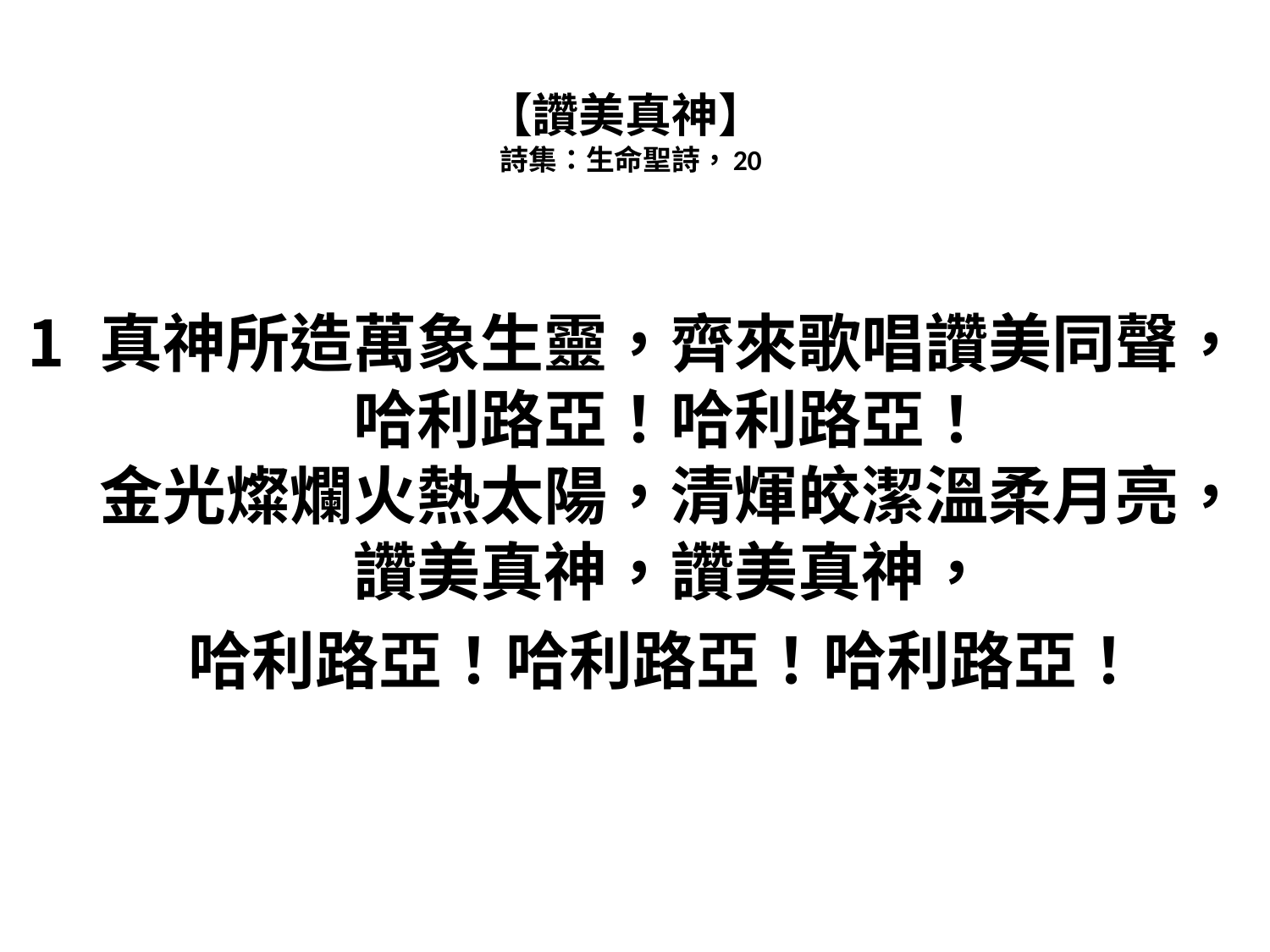

# 【讚美真神】 詩集：生命聖詩，20
真神所造萬象生靈，齊來歌唱讚美同聲，
哈利路亞！哈利路亞！
金光燦爛火熱太陽，清煇皎潔溫柔月亮，
讚美真神，讚美真神，
   哈利路亞！哈利路亞！哈利路亞！